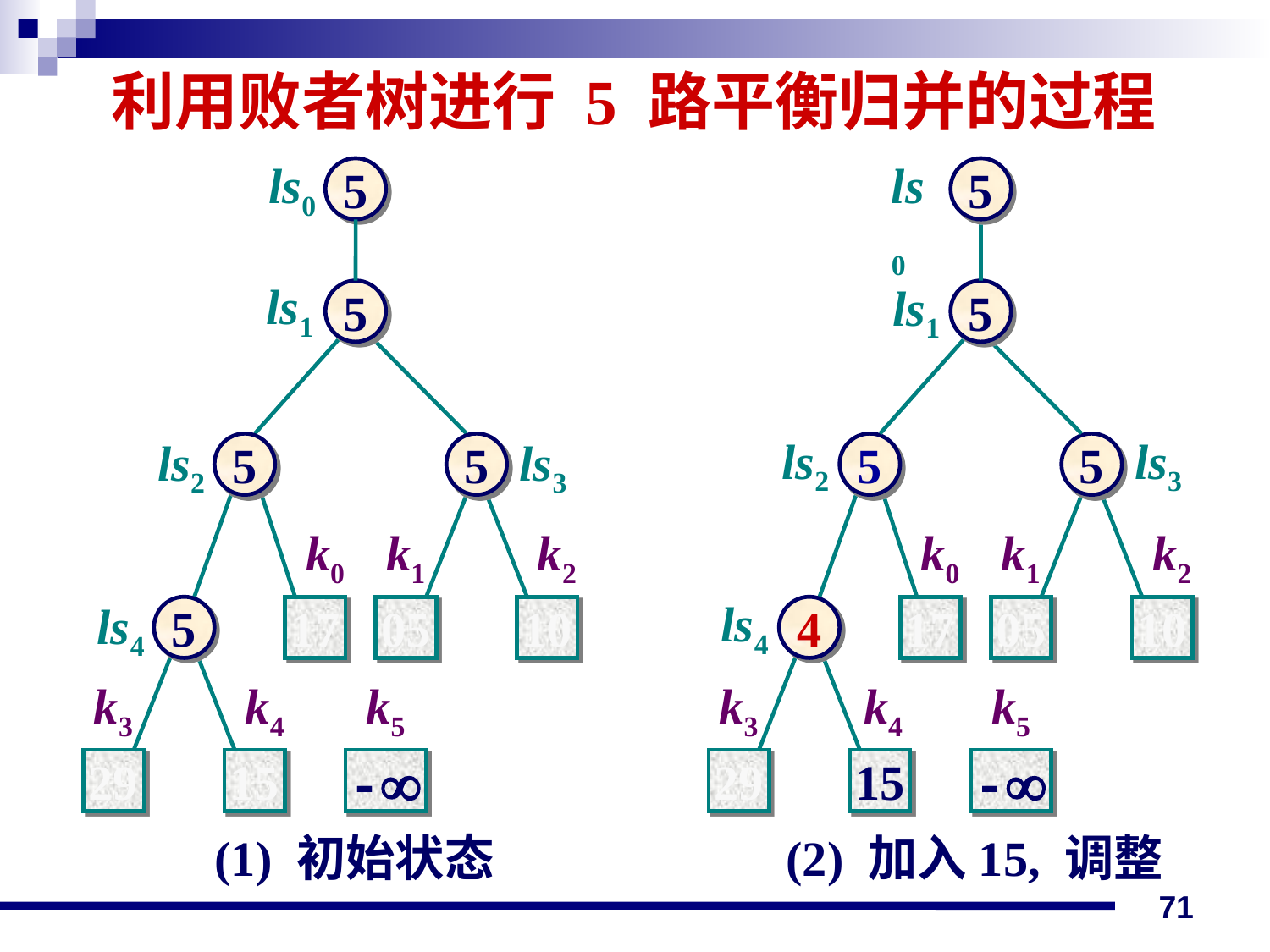

利用败者树进行 5 路平衡归并的过程
ls0
ls0
5
5

ls1
ls1
5
5

ls2
ls3
ls2
ls3
5
5
5
5

k0
k1
k2
k0
k1
k2
ls4
ls4
5
17
05
10
4
17
05
10

k3
k4
k5
k3
k4
k5
29
15
-∞
29
15
-∞
(1) 初始状态                         (2) 加入15, 调整
71